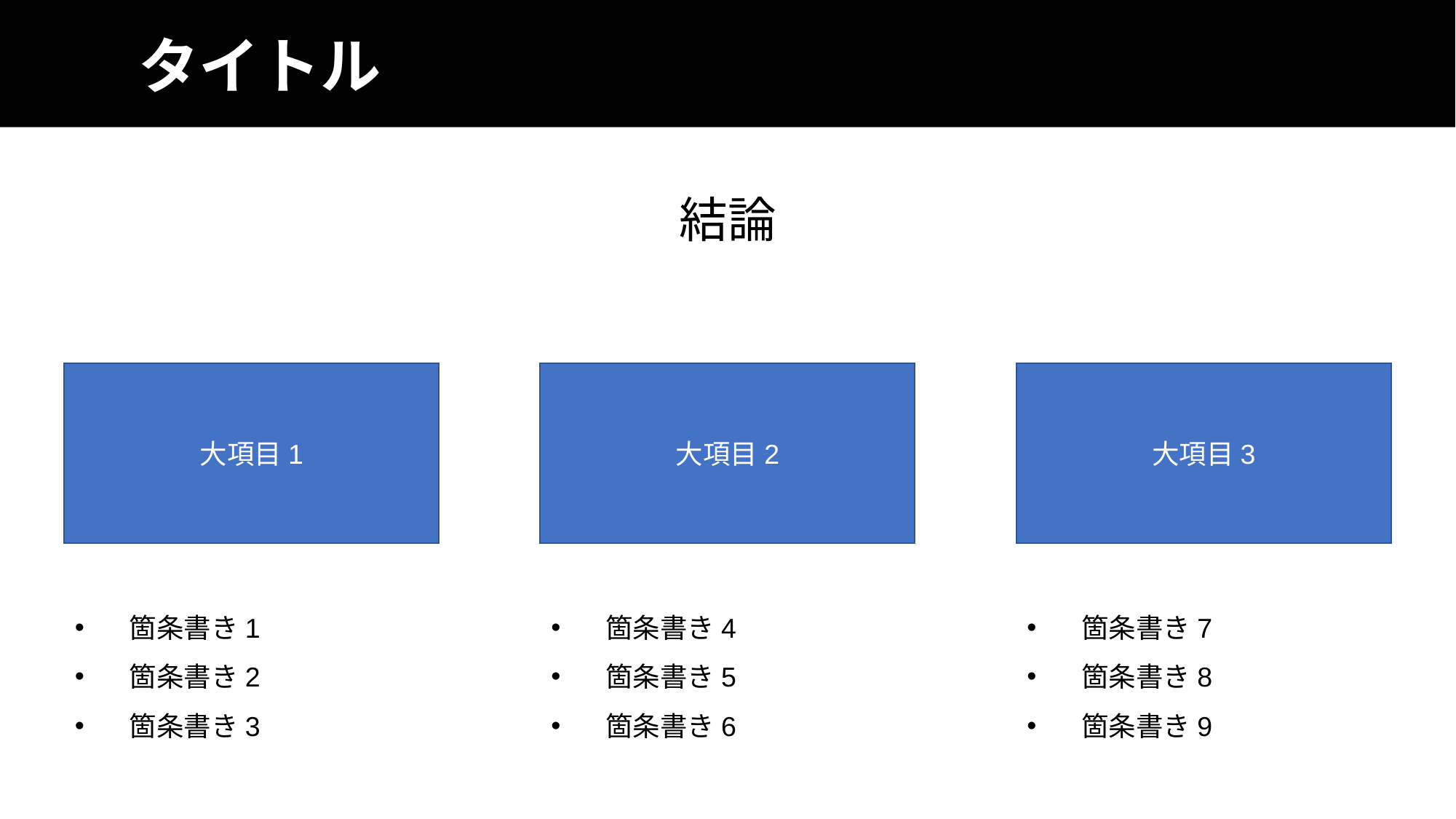

# タイトル
結論
大項目1
大項目2
大項目3
箇条書き1
箇条書き2
箇条書き3
箇条書き4
箇条書き5
箇条書き6
箇条書き7
箇条書き8
箇条書き9